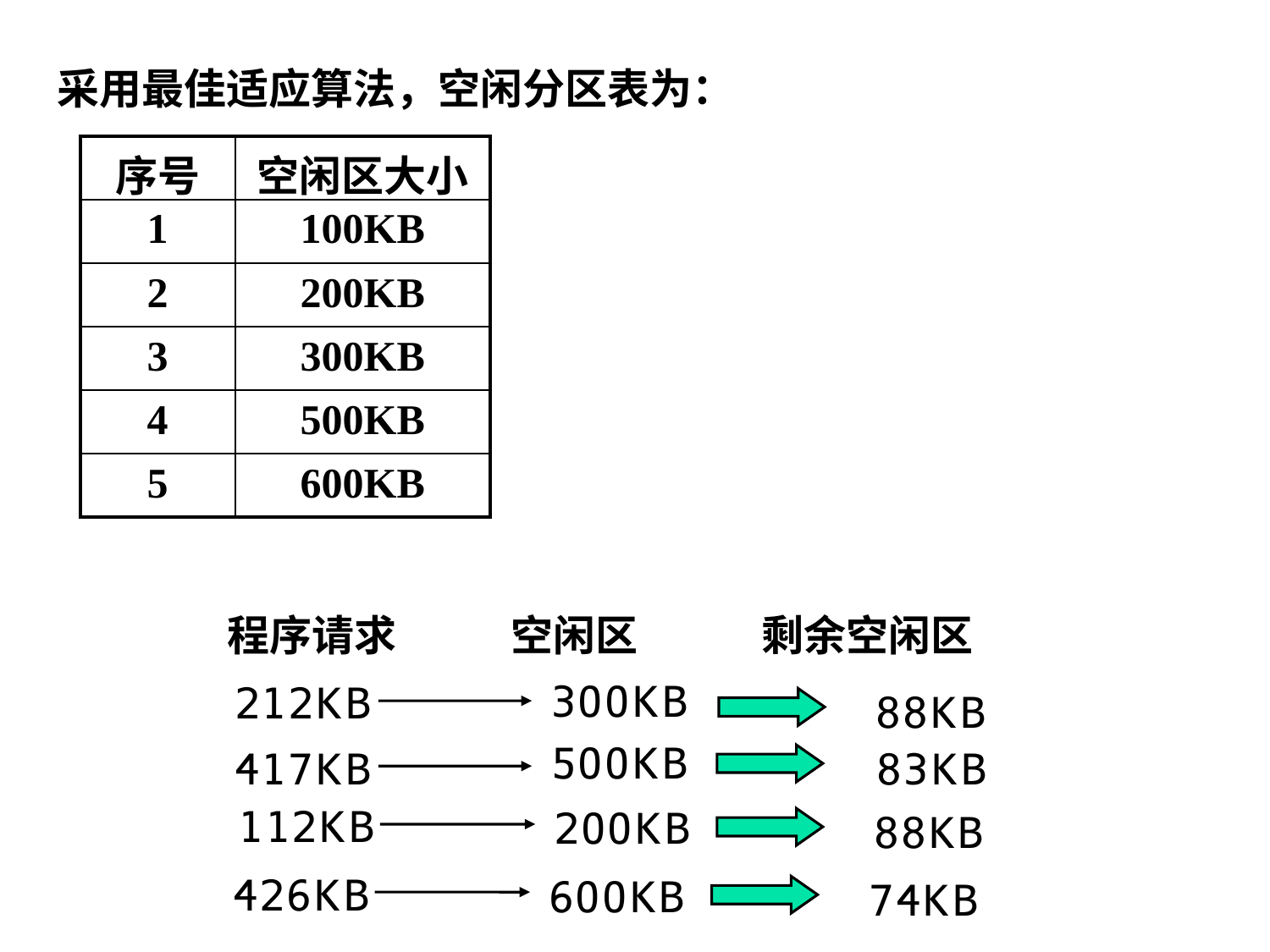

采用最佳适应算法，空闲分区表为：
| 序号 | 空闲区大小 |
| --- | --- |
| 1 | 100KB |
| 2 | 200KB |
| 3 | 300KB |
| 4 | 500KB |
| 5 | 600KB |
程序请求            空闲区             剩余空闲区
300KB
212KB
88KB

500KB
417KB
83KB

112KB
200KB
88KB

426KB
600KB
74KB